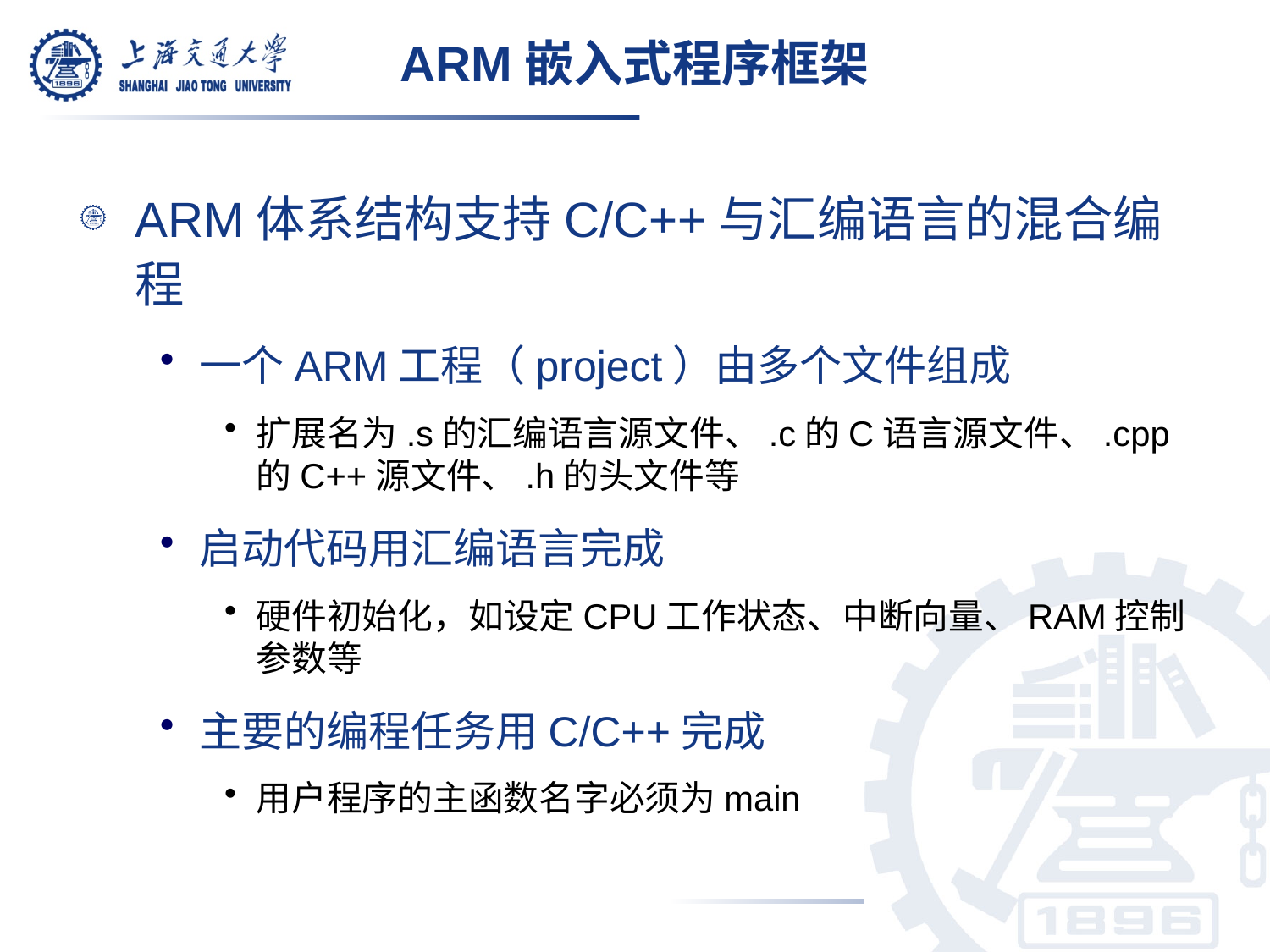

# ARM嵌入式程序框架
ARM体系结构支持C/C++与汇编语言的混合编程
一个ARM工程（project）由多个文件组成
扩展名为.s的汇编语言源文件、.c的C语言源文件、.cpp的C++源文件、.h的头文件等
启动代码用汇编语言完成
硬件初始化，如设定CPU工作状态、中断向量、RAM控制参数等
主要的编程任务用C/C++完成
用户程序的主函数名字必须为main